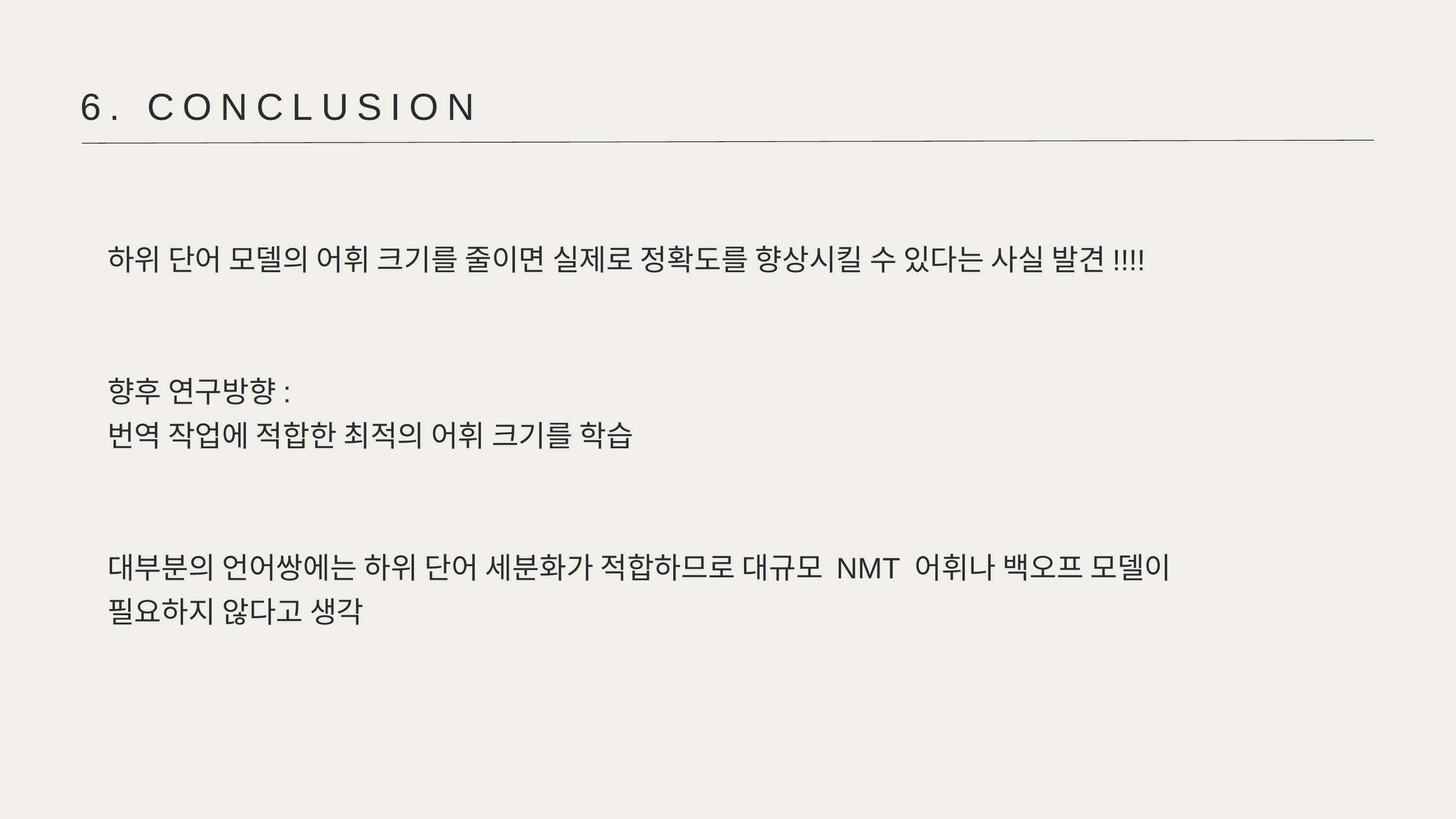

6. CONCLUSION

하위 단어 모델의 어휘 크기를 줄이면 실제로 정확도를 향상시킬 수 있다는 사실 발견!!!!

향후 연구방향:
번역 작업에 적합한 최적의 어휘 크기를 학습

대부분의 언어쌍에는 하위 단어 세분화가 적합하므로 대규모 NMT 어휘나 백오프 모델이
필요하지 않다고 생각